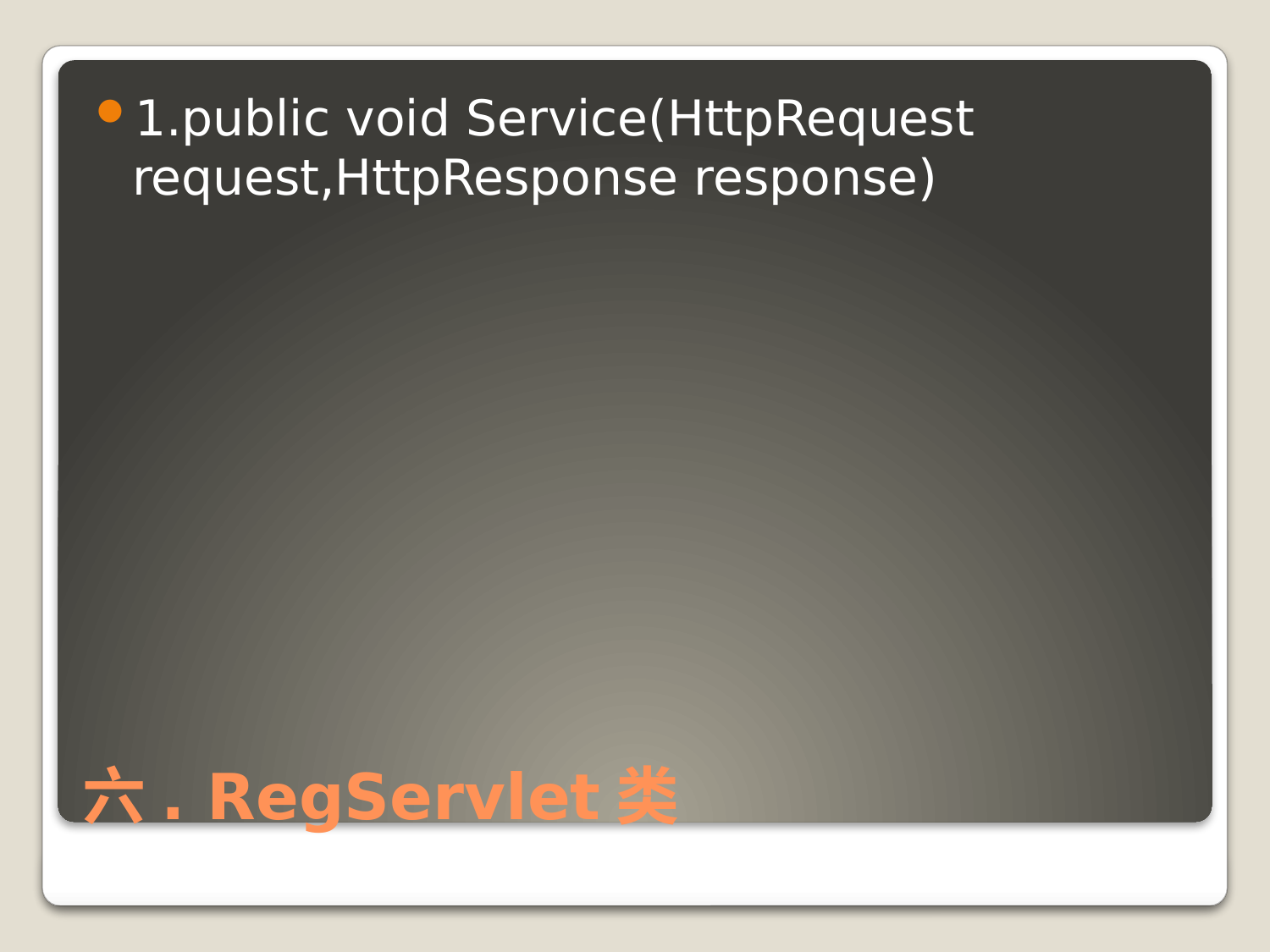

1.public void Service(HttpRequest request,HttpResponse response)
# 六. RegServlet类